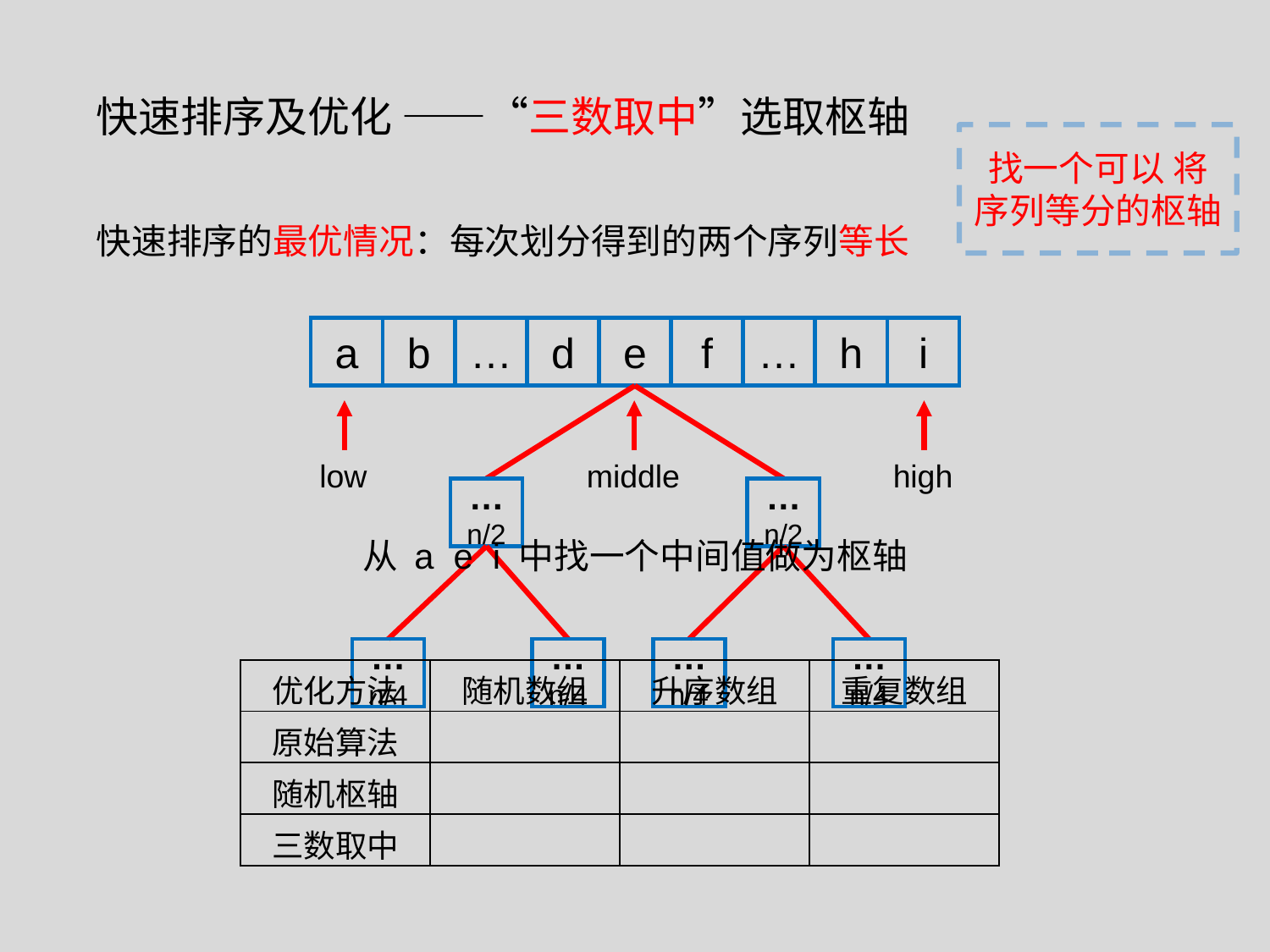

快速排序及优化 ——“三数取中”选取枢轴
找一个可以 将序列等分的枢轴
快速排序的最优情况：每次划分得到的两个序列等长
a
b
…
d
e
f
…
h
i
…
n/2
…
n/2
low
middle
high
从 a  e  i 中找一个中间值做为枢轴
…
n/4
…
n/4
…
n/4
…
n/4
| 优化方法 | 随机数组 | 升序数组 | 重复数组 |
| --- | --- | --- | --- |
| 原始算法 |  |  |  |
| 随机枢轴 |  |  |  |
| 三数取中 |  |  |  |